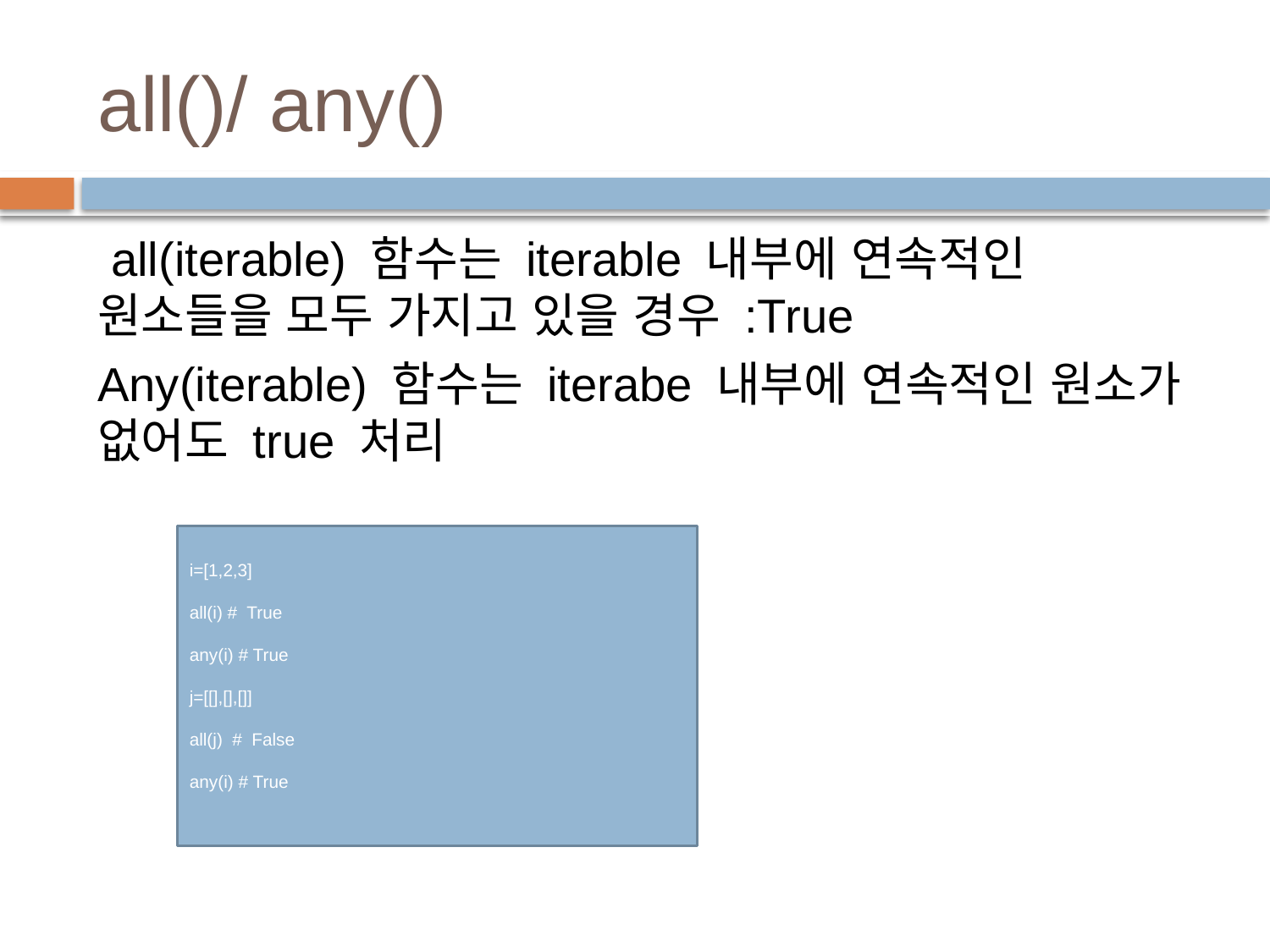

# all()/ any()
 all(iterable) 함수는 iterable 내부에 연속적인 원소들을 모두 가지고 있을 경우 :True
Any(iterable) 함수는 iterabe 내부에 연속적인 원소가 없어도 true 처리
i=[1,2,3]

all(i) #  True

any(i) # True

j=[[],[],[]]

all(j)  #  False

any(i) # True